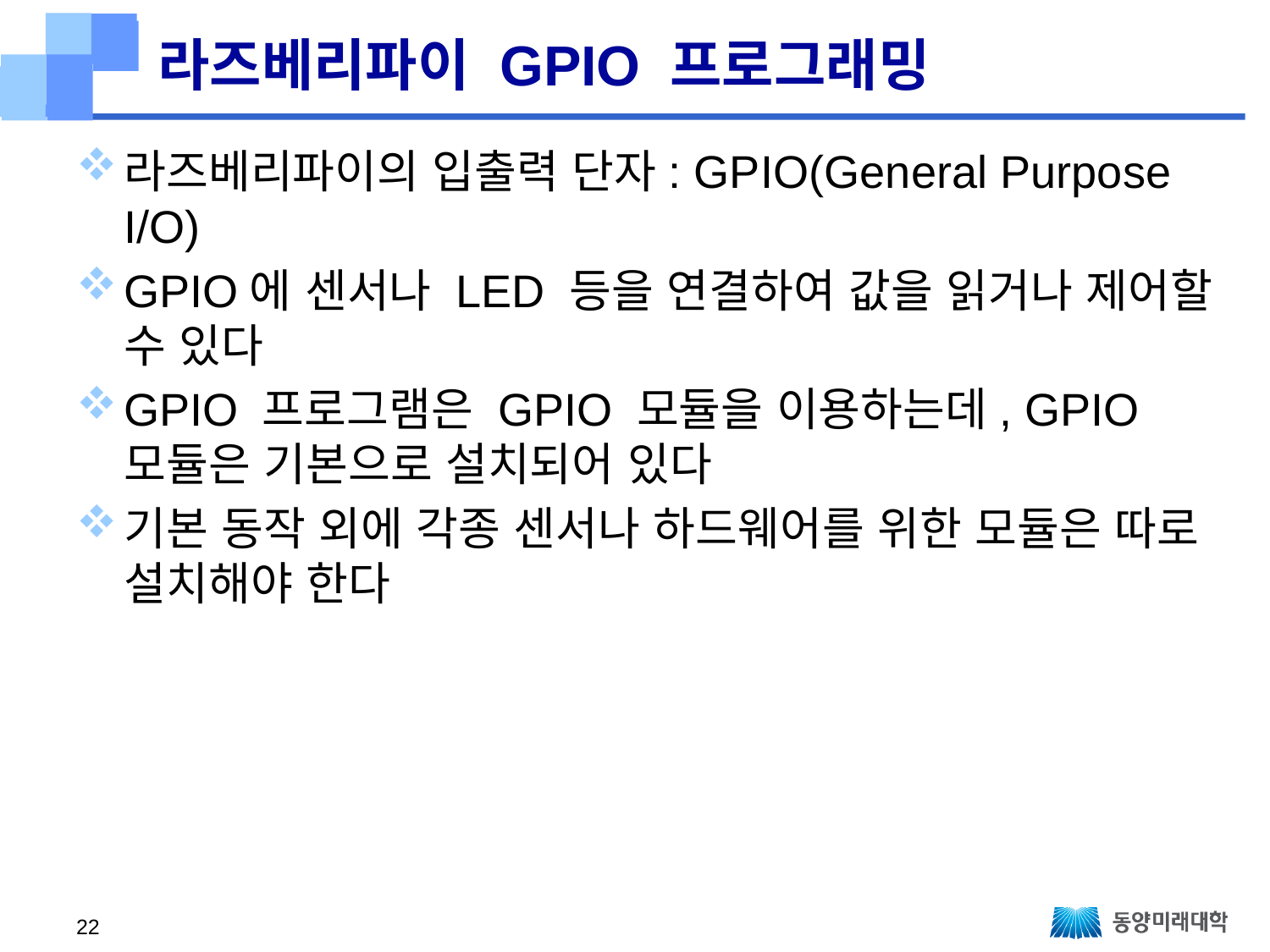

# 라즈베리파이 GPIO 프로그래밍
라즈베리파이의 입출력 단자: GPIO(General Purpose I/O)
GPIO에 센서나 LED 등을 연결하여 값을 읽거나 제어할 수 있다
GPIO 프로그램은 GPIO 모듈을 이용하는데, GPIO 모듈은 기본으로 설치되어 있다
기본 동작 외에 각종 센서나 하드웨어를 위한 모듈은 따로 설치해야 한다

22